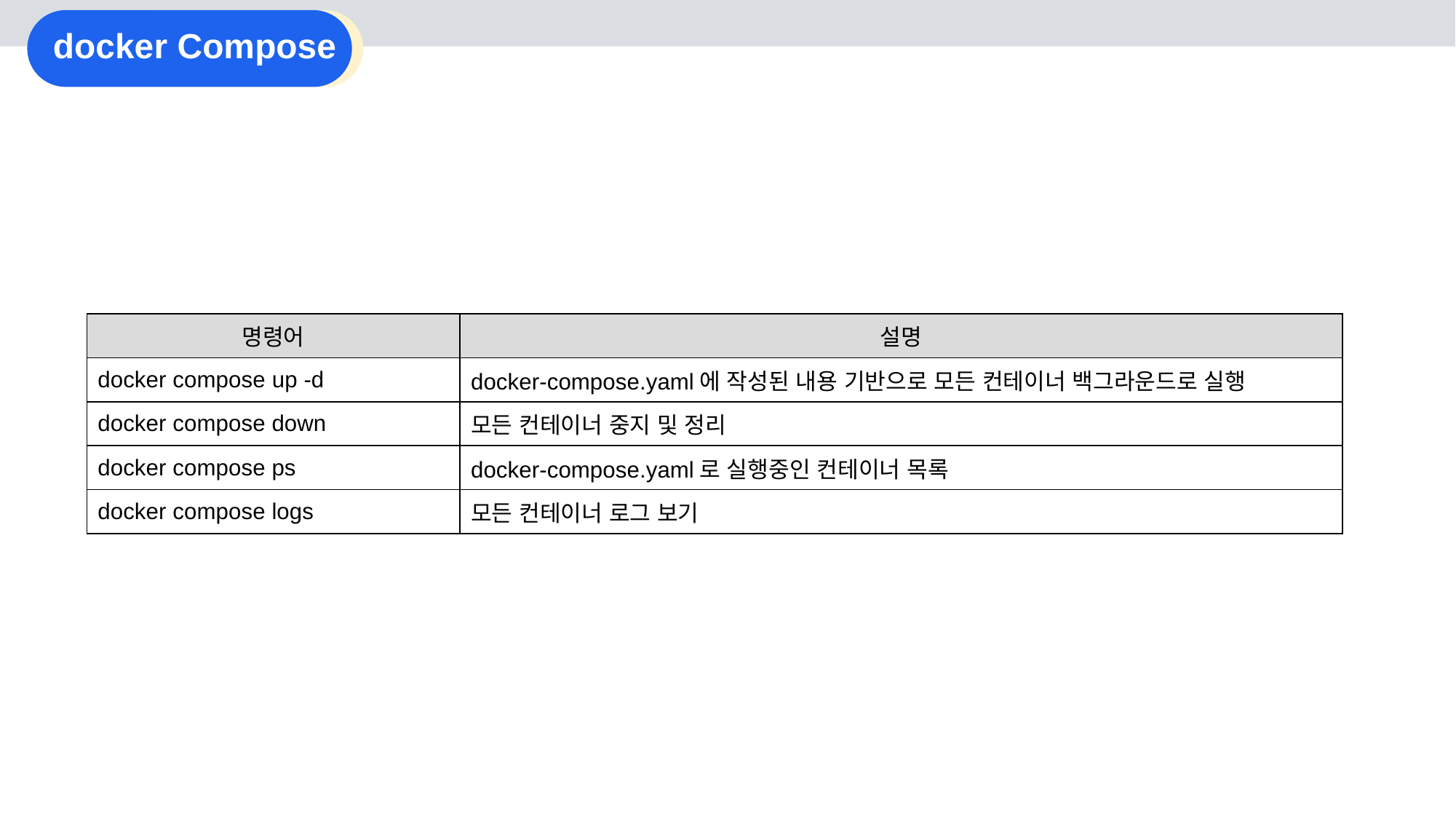

docker Compose
| 명령어 | 설명 |
| --- | --- |
| docker compose up -d | docker-compose.yaml에 작성된 내용 기반으로 모든 컨테이너 백그라운드로 실행 |
| docker compose down | 모든 컨테이너 중지 및 정리 |
| docker compose ps | docker-compose.yaml로 실행중인 컨테이너 목록 |
| docker compose logs | 모든 컨테이너 로그 보기 |